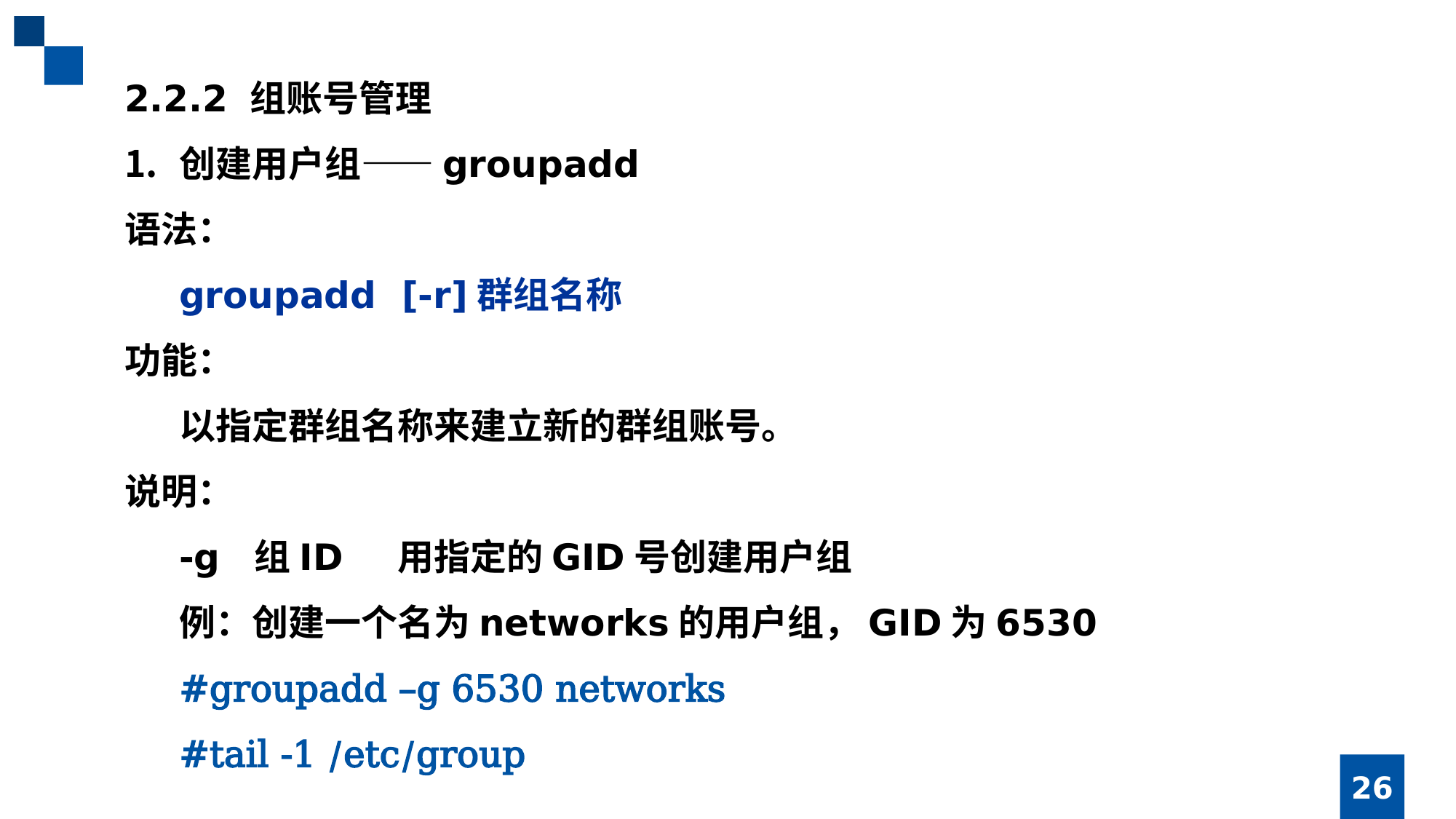

2.2.2 组账号管理
创建用户组——groupadd
语法：
groupadd  [-r]群组名称
功能：
以指定群组名称来建立新的群组账号。
说明：
-g  组ID 	用指定的GID号创建用户组
例：创建一个名为networks的用户组，GID为6530
#groupadd –g 6530 networks
#tail -1 /etc/group

26